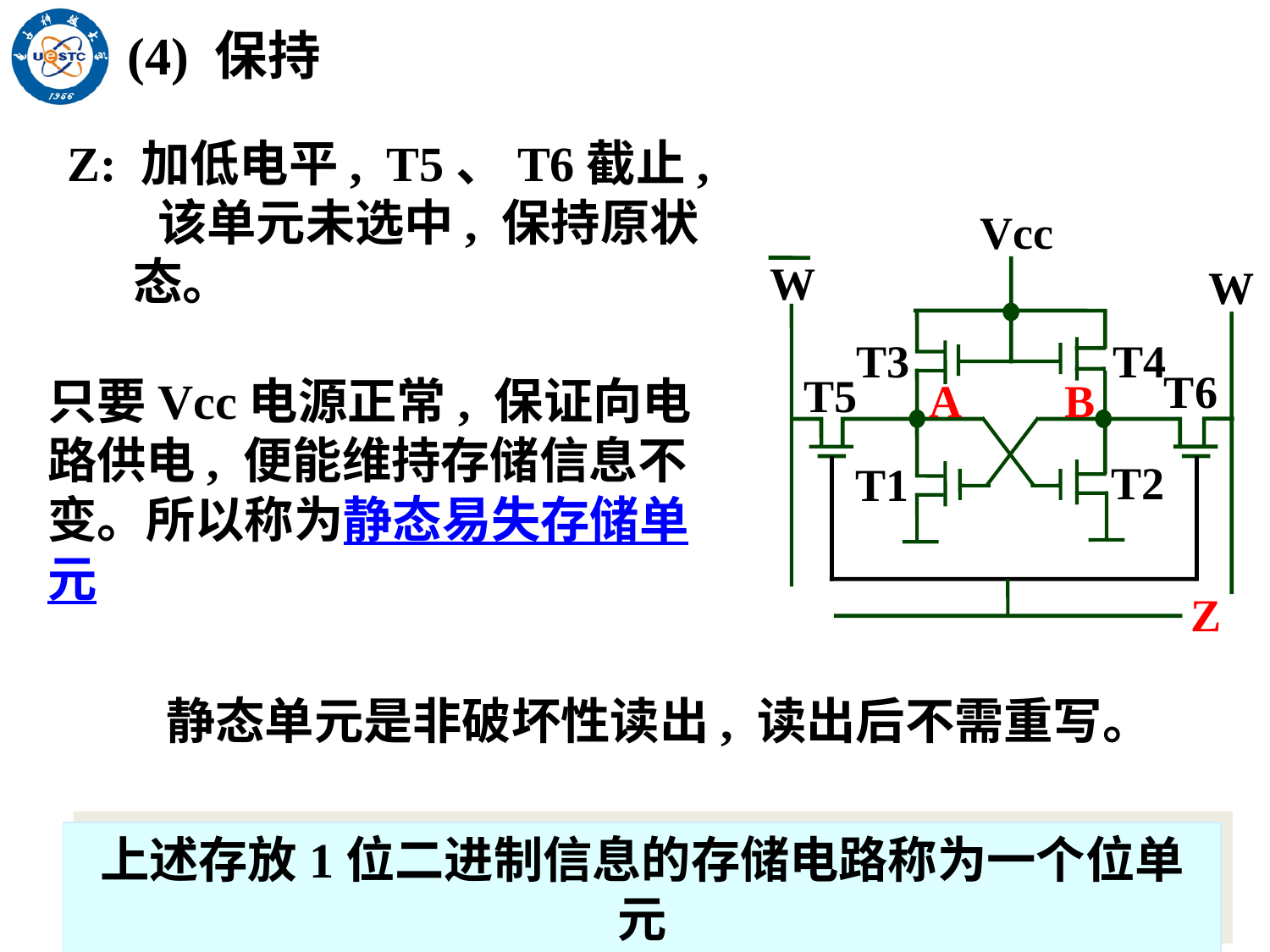

(4) 保持
Z: 加低电平,  T5、T6截止, 该单元未选中, 保持原状态。
Vcc
W

W

T3
T4

T6
T5

T2
T1

Z

只要Vcc电源正常, 保证向电路供电, 便能维持存储信息不变。所以称为静态易失存储单元
A
B
静态单元是非破坏性读出, 读出后不需重写。
上述存放1位二进制信息的存储电路称为一个位单元